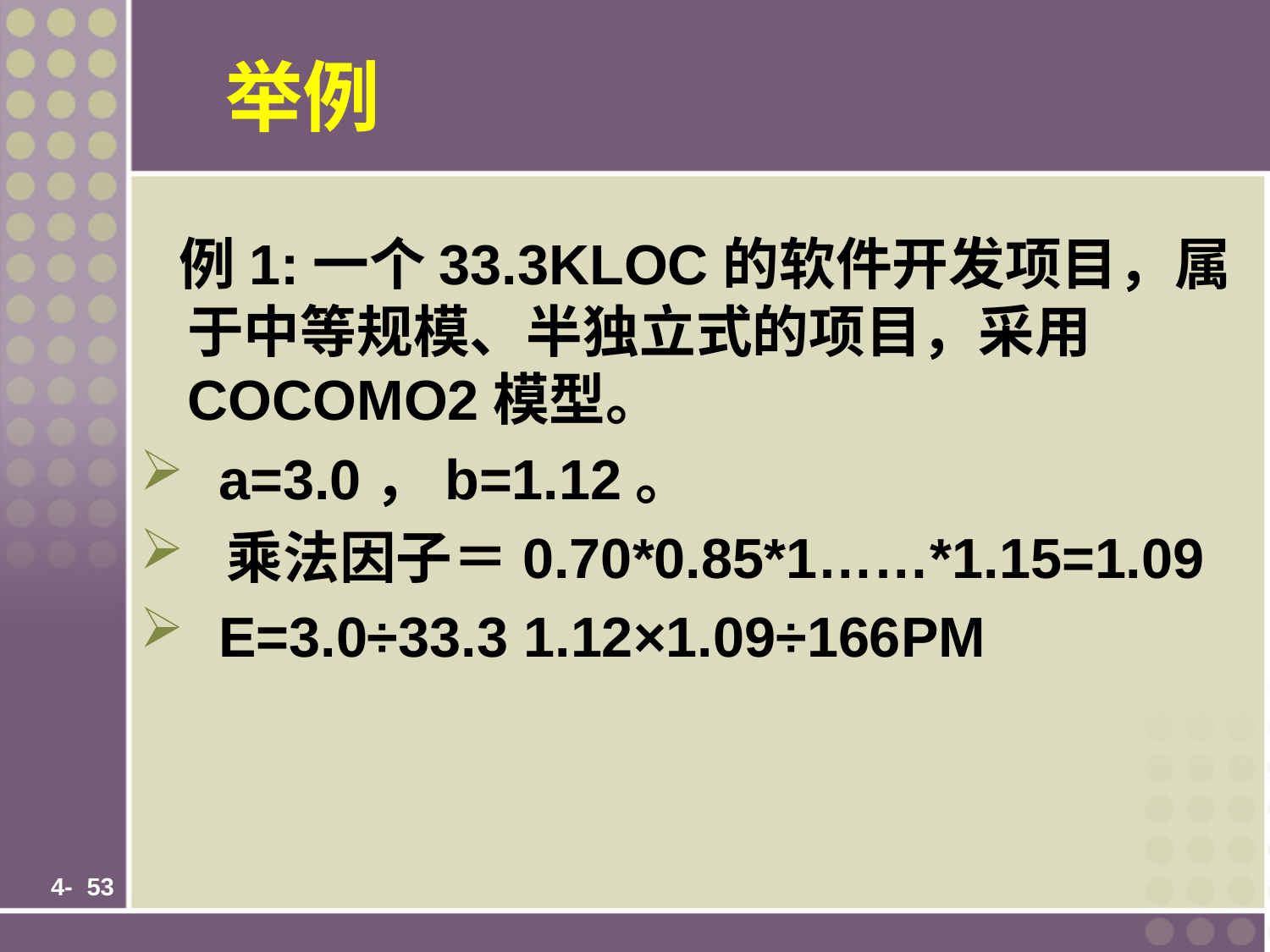

# 举例
  例1:一个33.3KLOC的软件开发项目，属于中等规模、半独立式的项目，采用COCOMO2模型。
  a=3.0，b=1.12。
  乘法因子＝0.70*0.85*1……*1.15=1.09
  E=3.0÷33.3 1.12×1.09÷166PM
  4-  53